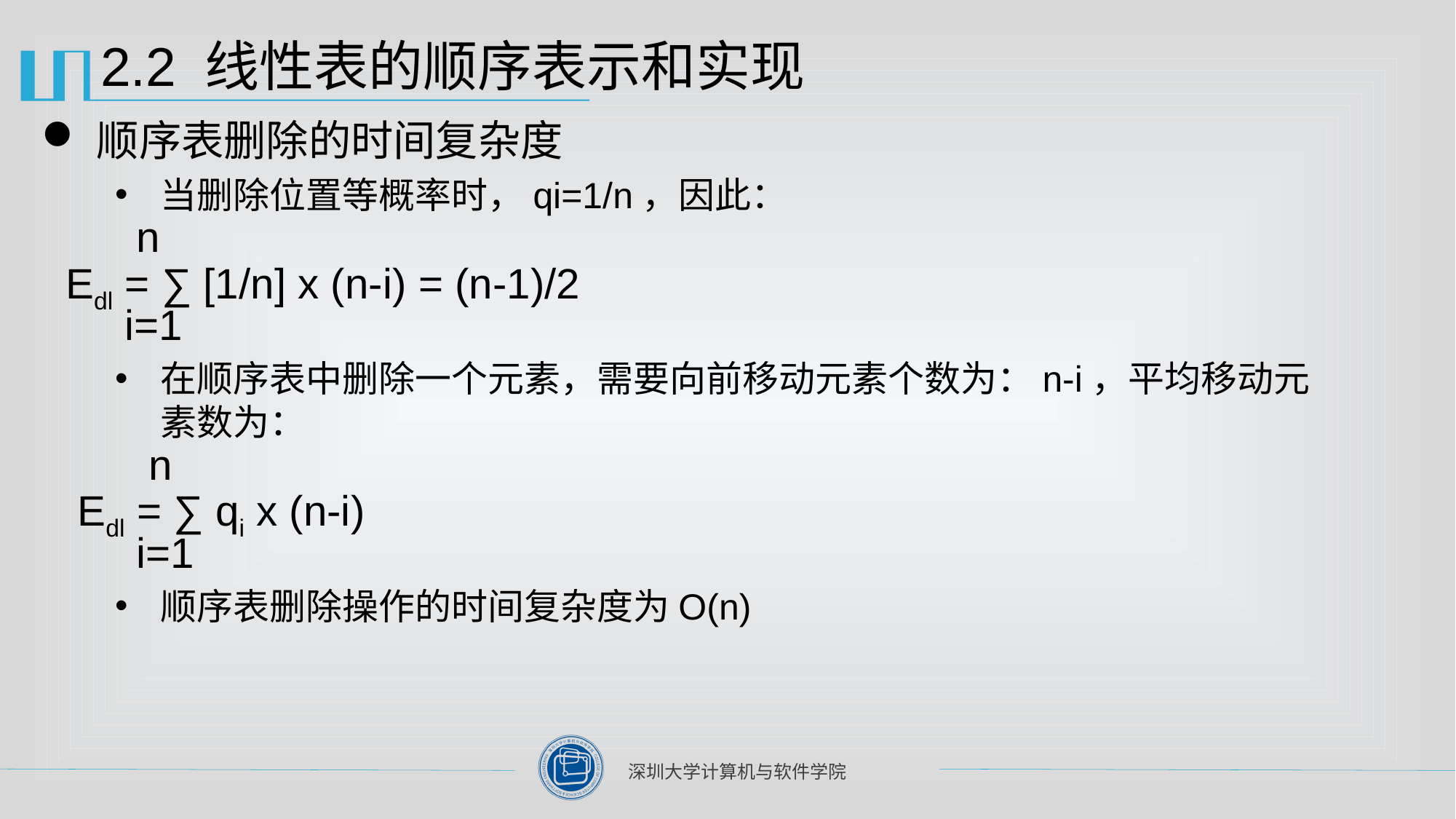

# 2.2 线性表的顺序表示和实现
顺序表删除的时间复杂度
当删除位置等概率时，qi=1/n，因此：
        n
  Edl = ∑ [1/n] x (n-i) = (n-1)/2
       i=1
在顺序表中删除一个元素，需要向前移动元素个数为：n-i，平均移动元素数为：
         n
   Edl = ∑ qi x (n-i)
        i=1
顺序表删除操作的时间复杂度为O(n)

21